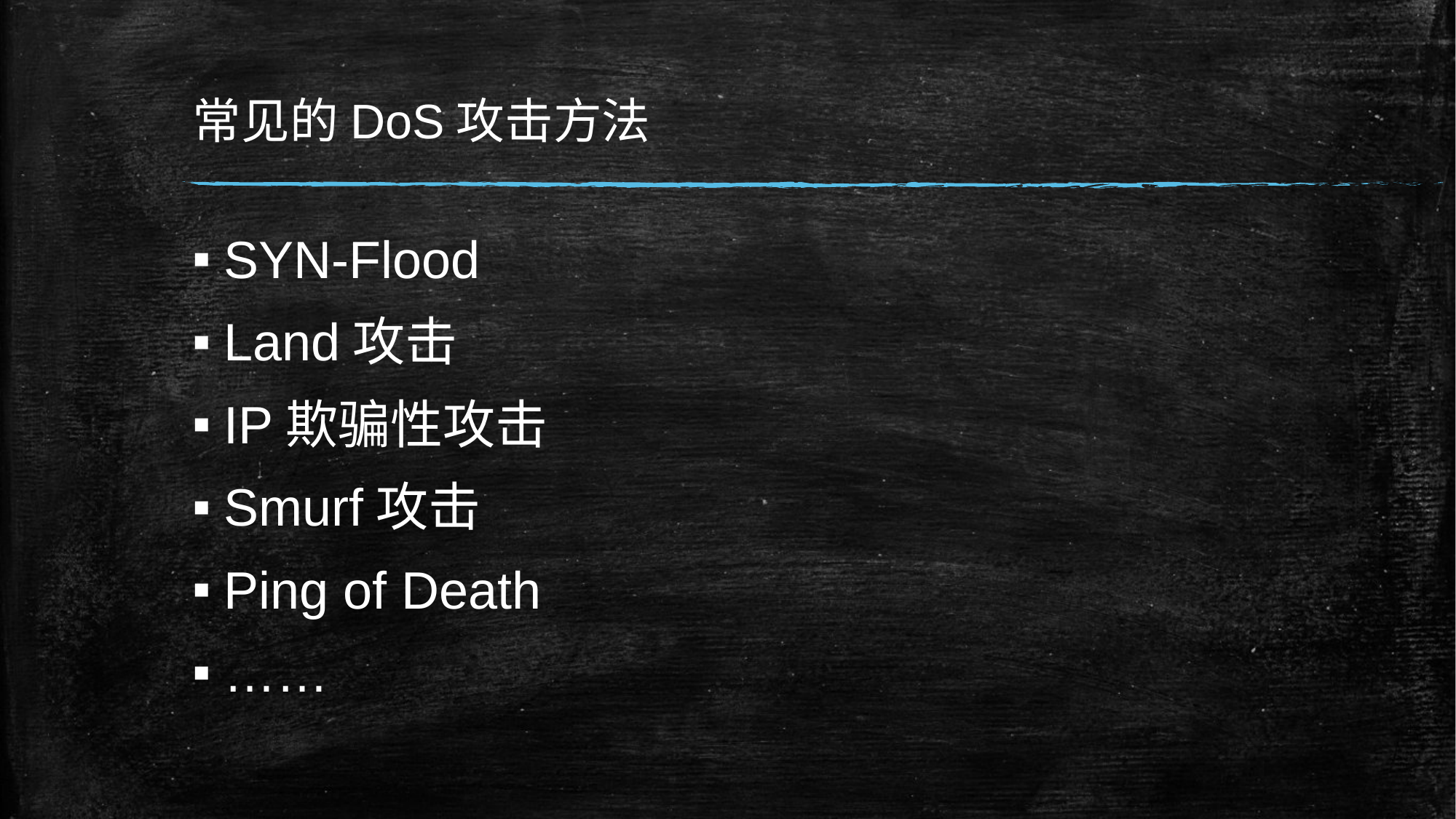

# 常见的DoS攻击方法
SYN-Flood
Land攻击
IP欺骗性攻击
Smurf攻击
Ping of Death
……